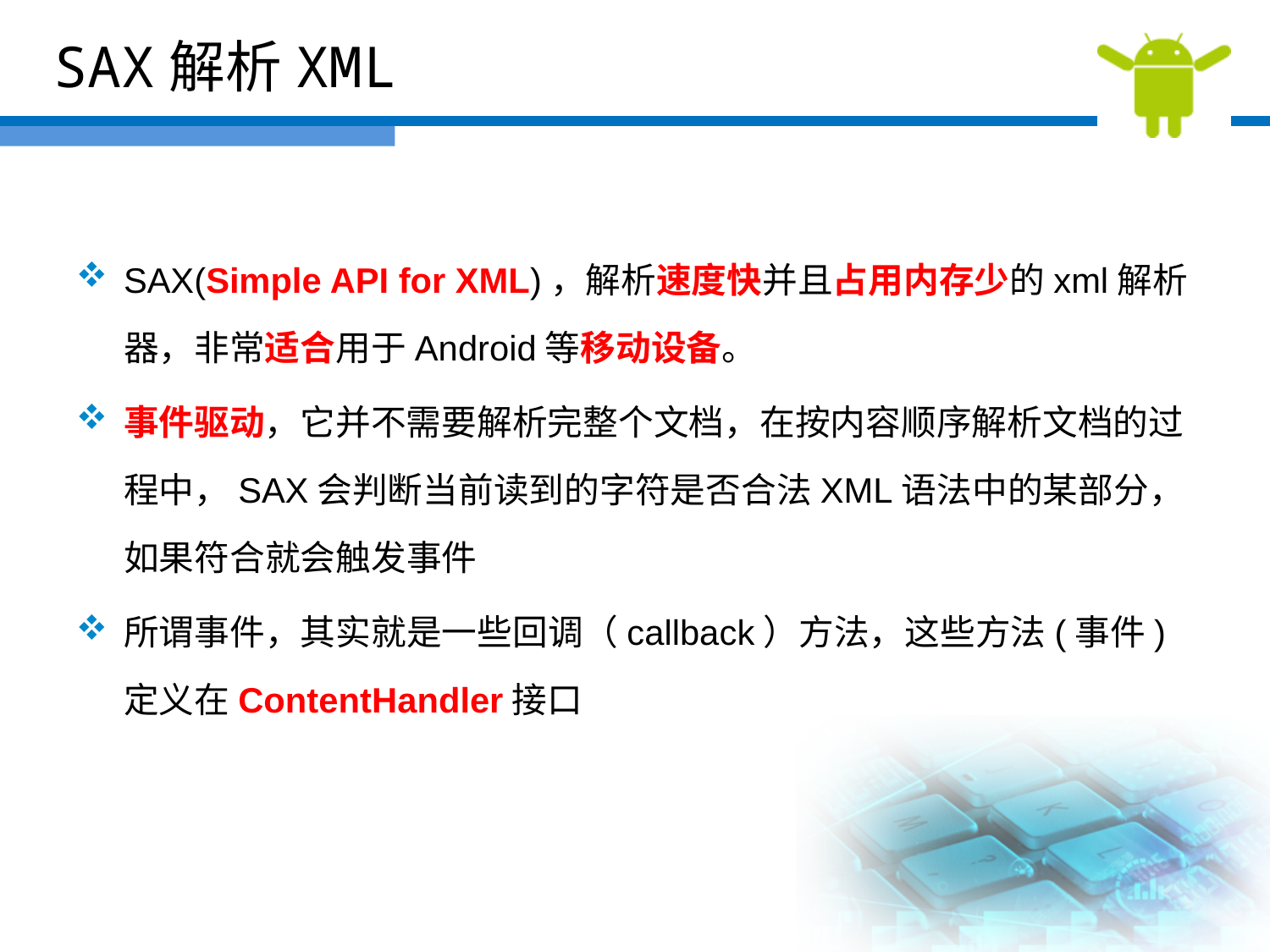

SAX解析XML
SAX(Simple API for XML)，解析速度快并且占用内存少的xml解析器，非常适合用于Android等移动设备。
事件驱动，它并不需要解析完整个文档，在按内容顺序解析文档的过程中，SAX会判断当前读到的字符是否合法XML语法中的某部分，如果符合就会触发事件
所谓事件，其实就是一些回调（callback）方法，这些方法(事件)定义在ContentHandler接口